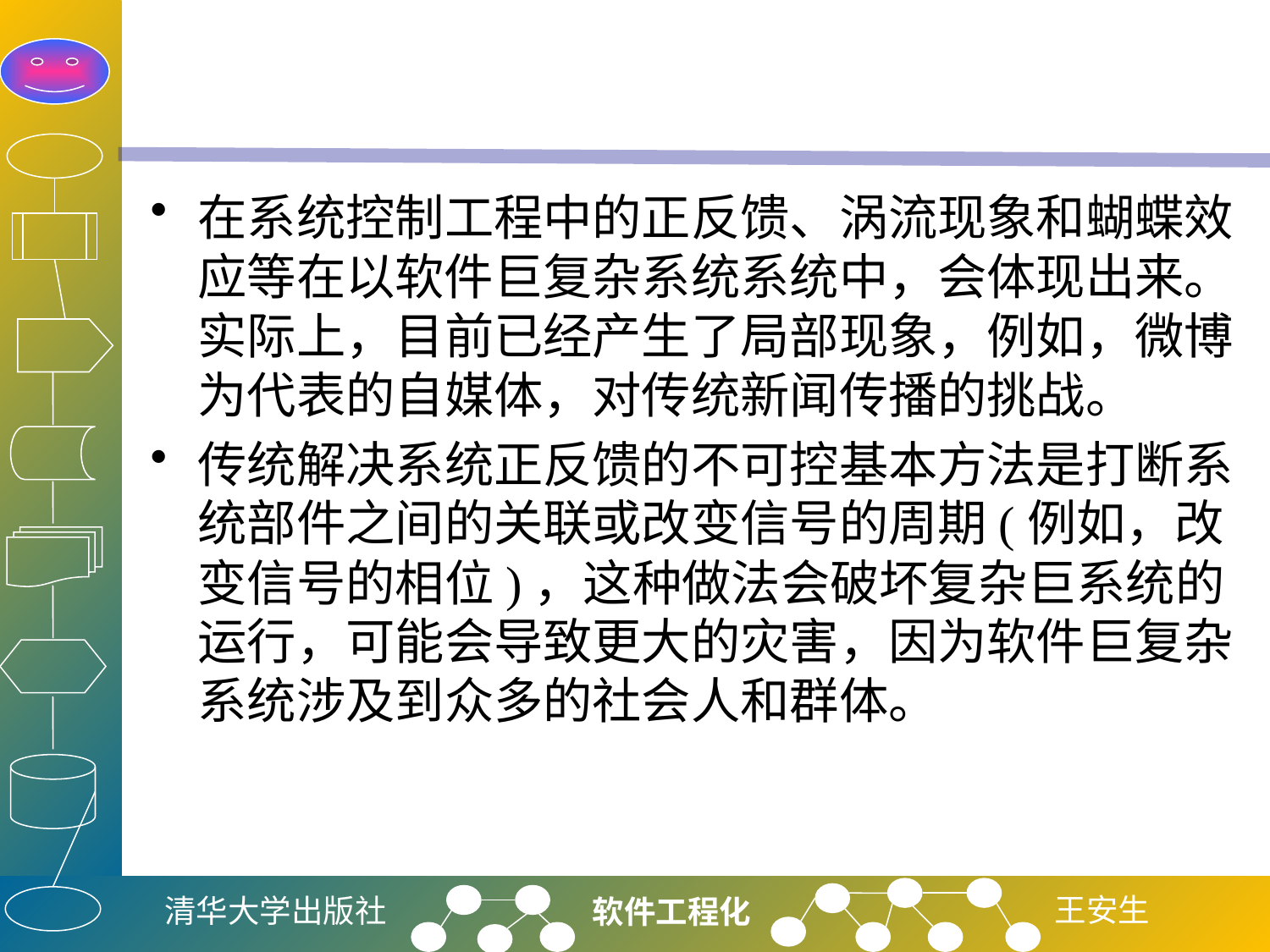

#
在系统控制工程中的正反馈、涡流现象和蝴蝶效应等在以软件巨复杂系统系统中，会体现出来。实际上，目前已经产生了局部现象，例如，微博为代表的自媒体，对传统新闻传播的挑战。
传统解决系统正反馈的不可控基本方法是打断系统部件之间的关联或改变信号的周期(例如，改变信号的相位)，这种做法会破坏复杂巨系统的运行，可能会导致更大的灾害，因为软件巨复杂系统涉及到众多的社会人和群体。